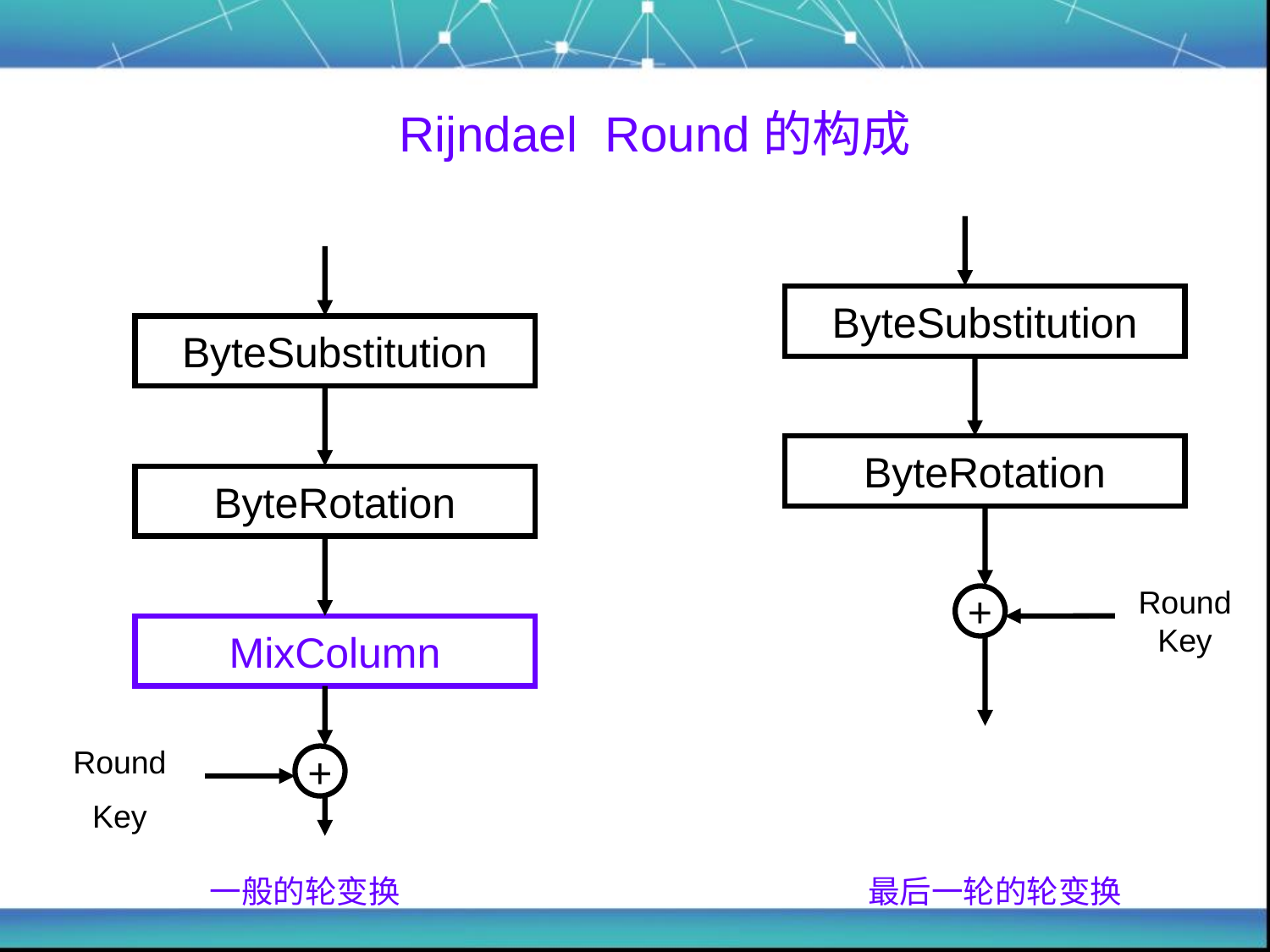

Rijndael  Round的构成

ByteSubstitution
ByteSubstitution

ByteRotation
ByteRotation

Round
Key
+
MixColumn

Round
Key
+

一般的轮变换
最后一轮的轮变换